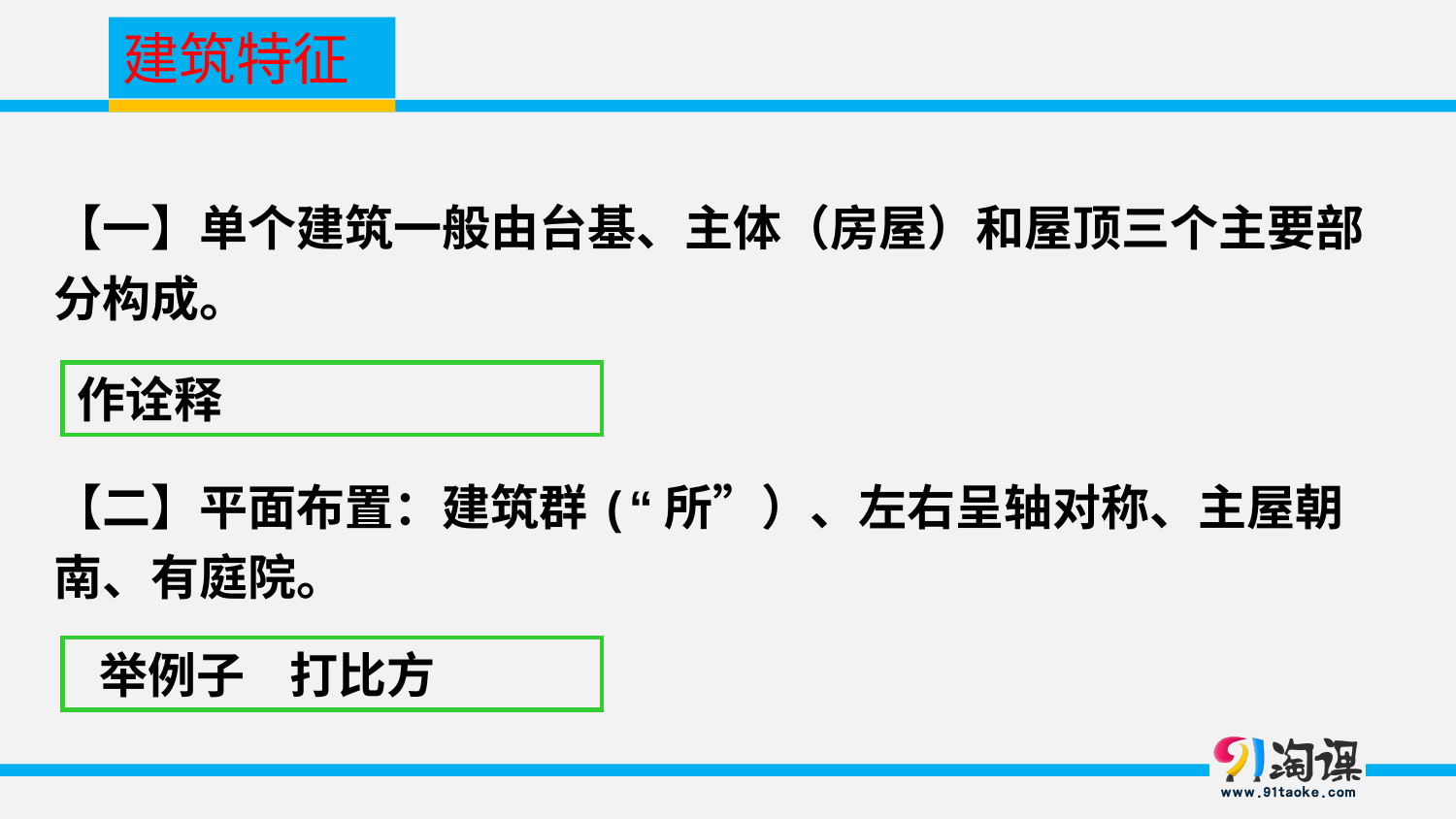

建筑特征
【一】单个建筑一般由台基、主体（房屋）和屋顶三个主要部分构成。

【二】平面布置：建筑群(“所”）、左右呈轴对称、主屋朝南、有庭院。

作诠释
 举例子    打比方